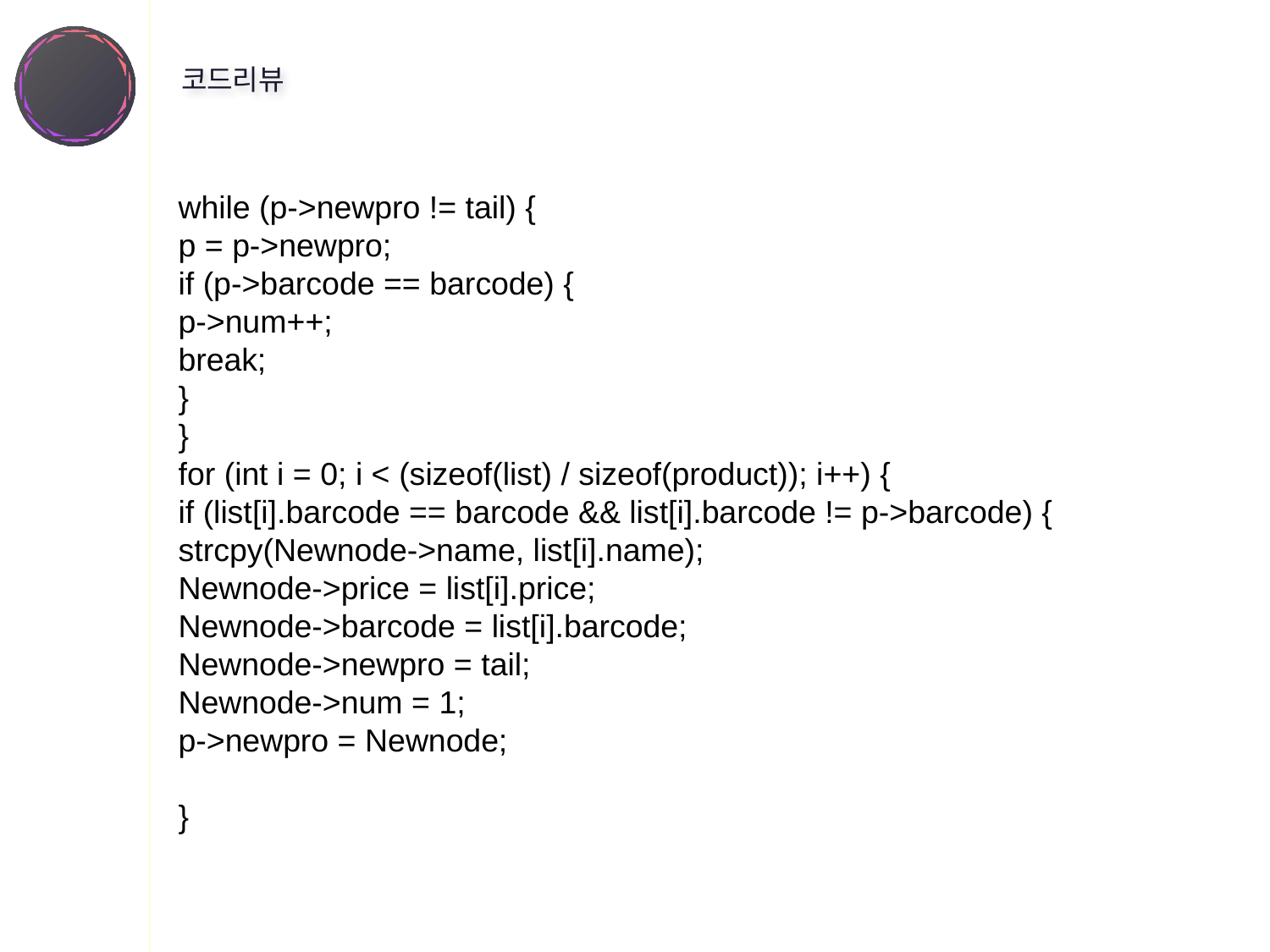

# 코드리뷰
01
while (p->newpro != tail) {
p = p->newpro;
if (p->barcode == barcode) {
p->num++;
break;
}
}
for (int i = 0; i < (sizeof(list) / sizeof(product)); i++) {
if (list[i].barcode == barcode && list[i].barcode != p->barcode) {
strcpy(Newnode->name, list[i].name);
Newnode->price = list[i].price;
Newnode->barcode = list[i].barcode;
Newnode->newpro = tail;
Newnode->num = 1;
p->newpro = Newnode;

}